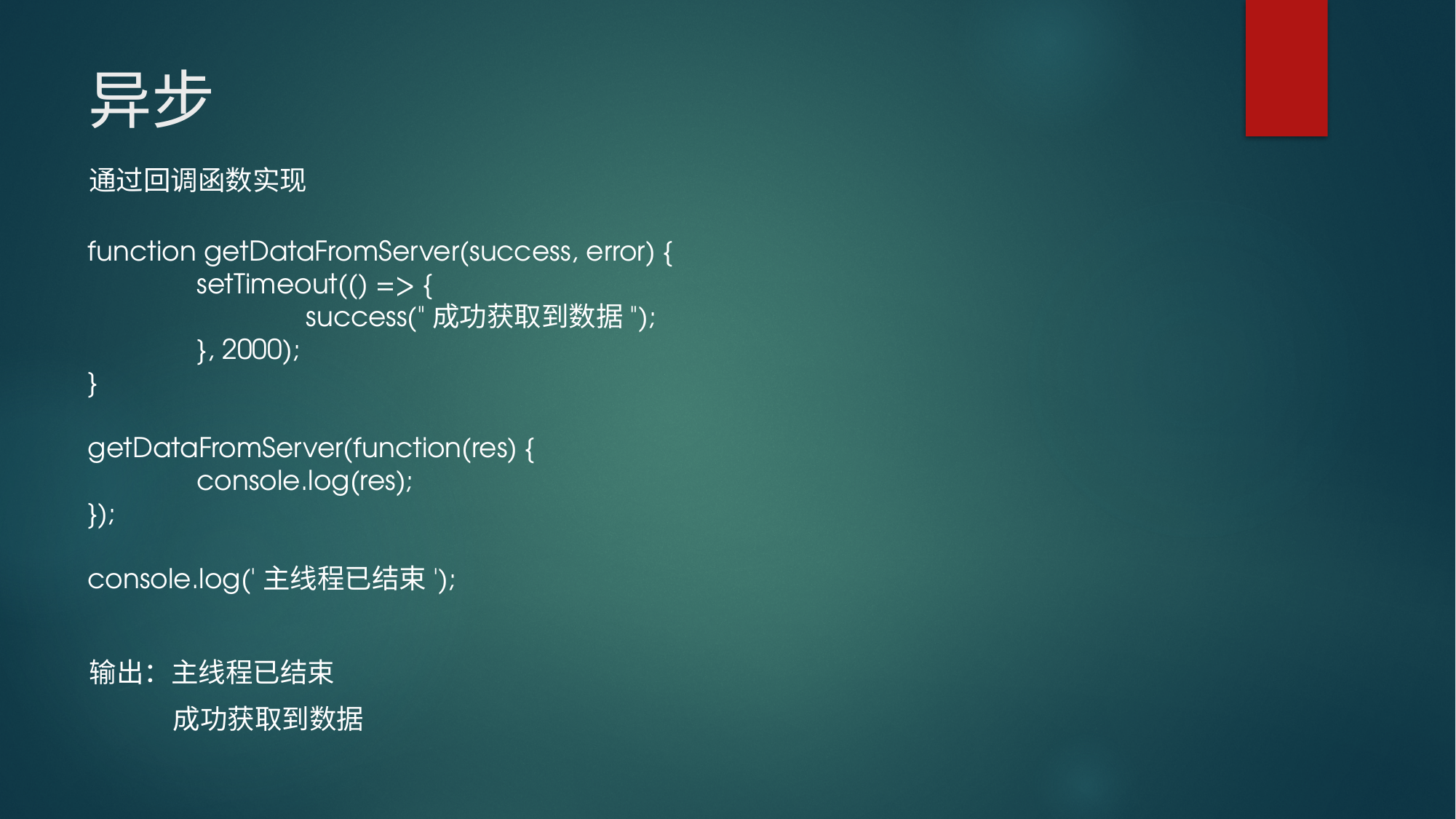

# 异步
通过回调函数实现
function getDataFromServer(success, error) {
	setTimeout(() => {
		success("成功获取到数据");
	}, 2000);
}
getDataFromServer(function(res) {
	console.log(res);
});
console.log('主线程已结束');
输出：主线程已结束
成功获取到数据